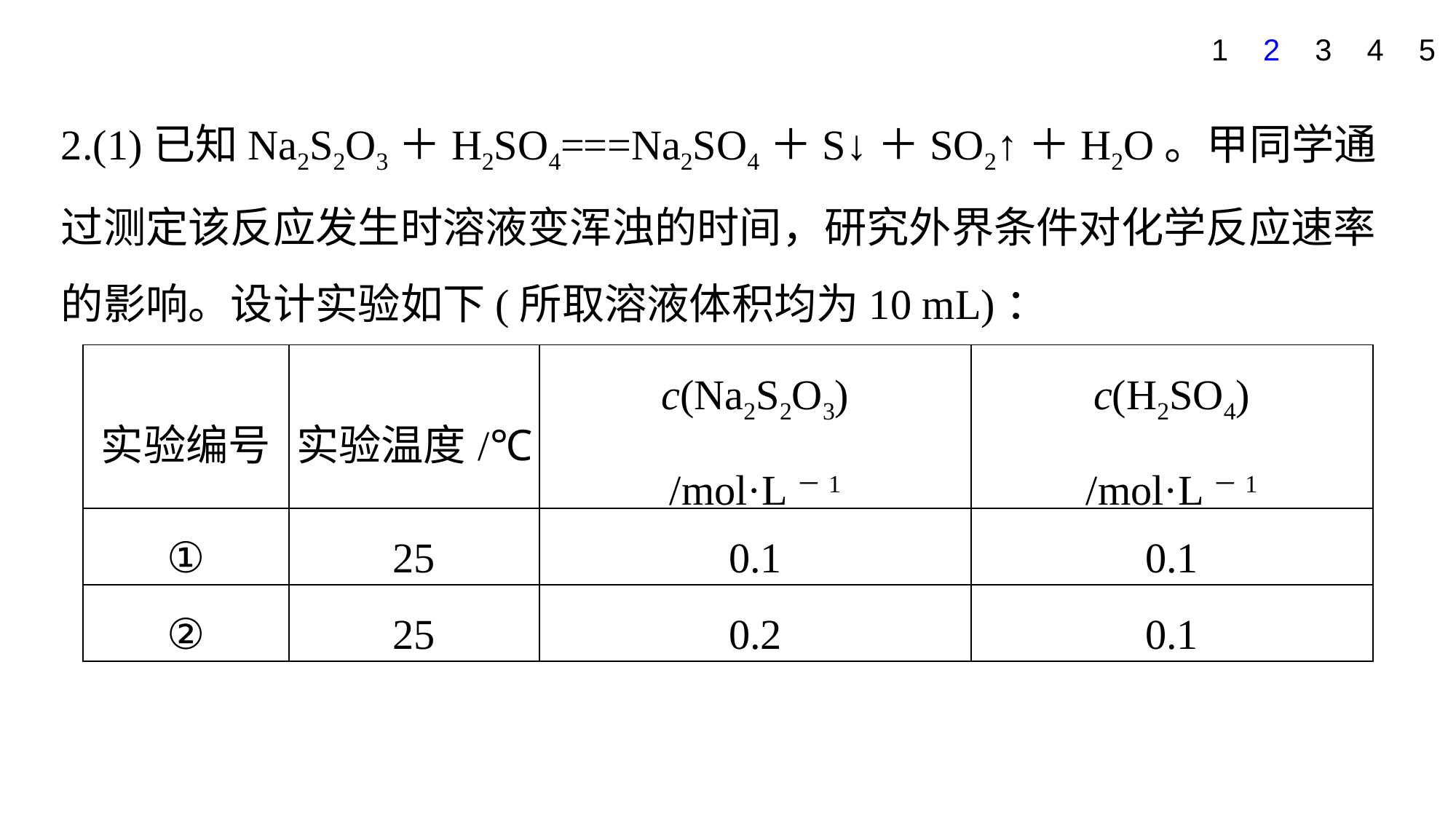

1
2
3
4
5
2.(1)已知Na2S2O3＋H2SO4===Na2SO4＋S↓＋SO2↑＋H2O。甲同学通过测定该反应发生时溶液变浑浊的时间，研究外界条件对化学反应速率的影响。设计实验如下(所取溶液体积均为10 mL)：
| 实验编号 | 实验温度/℃ | c(Na2S2O3) /mol·L－1 | c(H2SO4) /mol·L－1 |
| --- | --- | --- | --- |
| ① | 25 | 0.1 | 0.1 |
| ② | 25 | 0.2 | 0.1 |